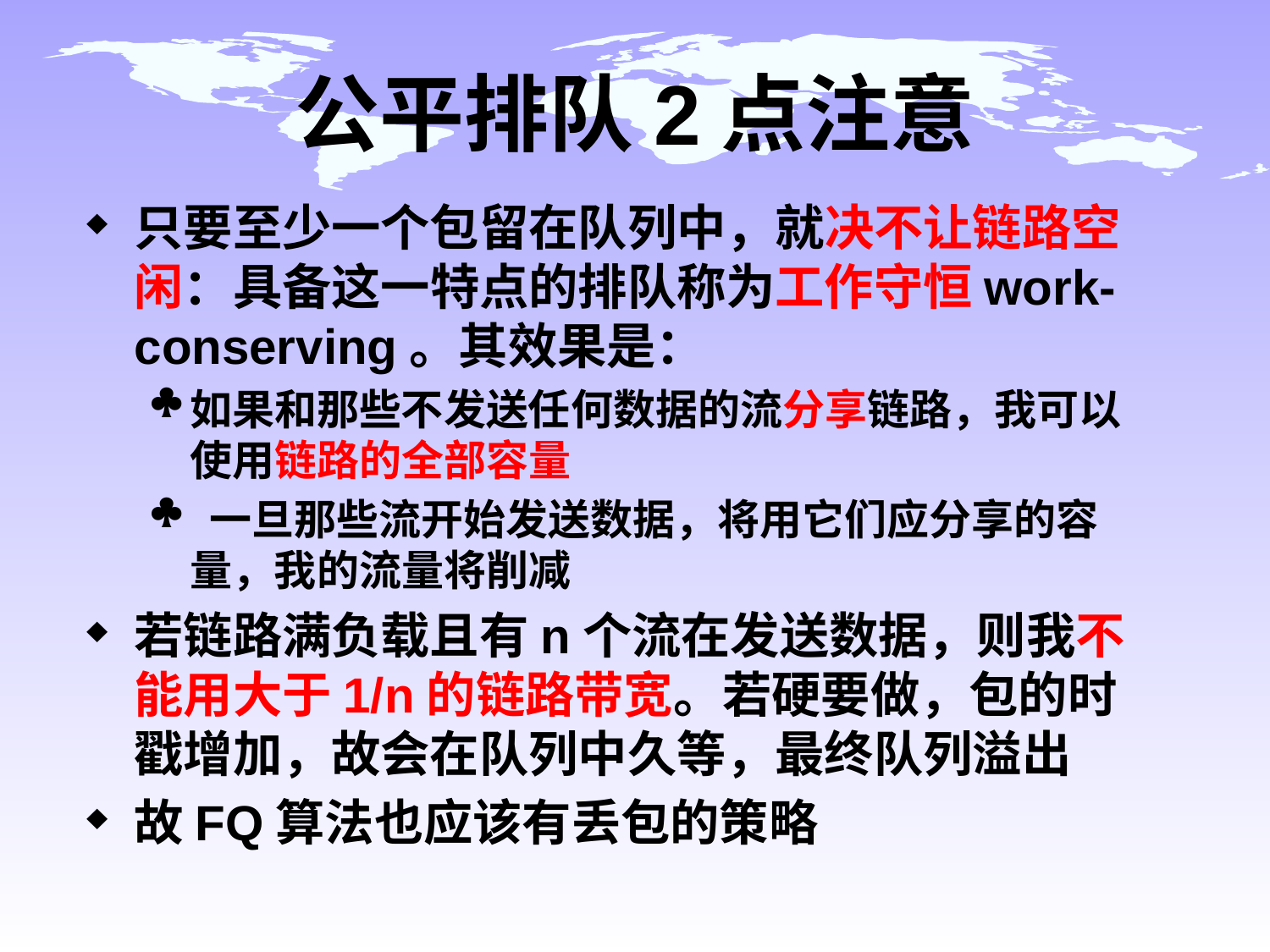

# 公平排队2点注意
只要至少一个包留在队列中，就决不让链路空闲：具备这一特点的排队称为工作守恒work-conserving。其效果是：
如果和那些不发送任何数据的流分享链路，我可以使用链路的全部容量
 一旦那些流开始发送数据，将用它们应分享的容量，我的流量将削减
若链路满负载且有n个流在发送数据，则我不能用大于1/n的链路带宽。若硬要做，包的时戳增加，故会在队列中久等，最终队列溢出
故FQ算法也应该有丢包的策略